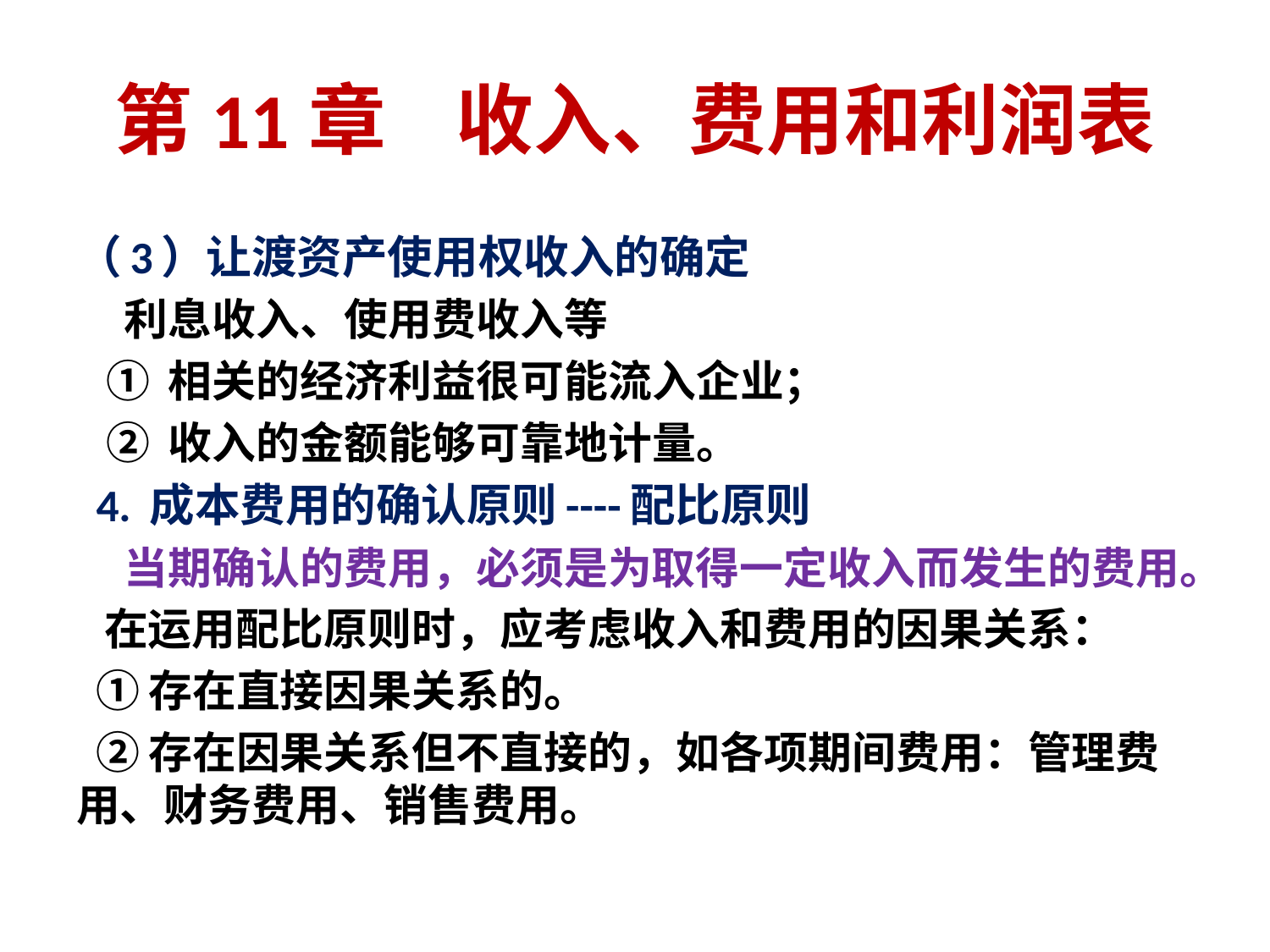

# 第11章    收入、费用和利润表
（3）让渡资产使用权收入的确定
    利息收入、使用费收入等
   ① 相关的经济利益很可能流入企业；
   ② 收入的金额能够可靠地计量。
  4. 成本费用的确认原则----配比原则
    当期确认的费用，必须是为取得一定收入而发生的费用。
  在运用配比原则时，应考虑收入和费用的因果关系：
  ①存在直接因果关系的。
  ②存在因果关系但不直接的，如各项期间费用：管理费用、财务费用、销售费用。